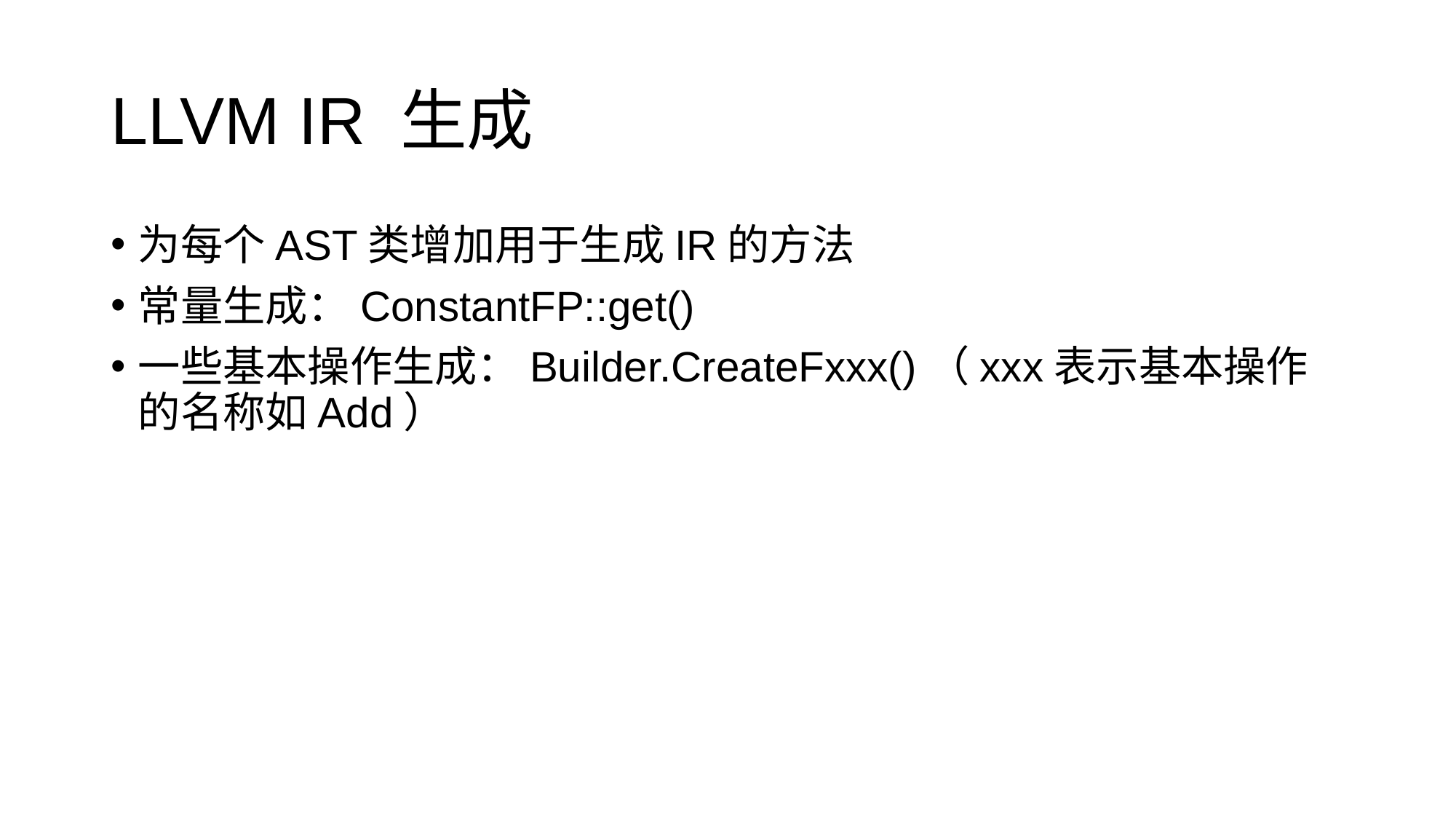

# LLVM IR 生成
为每个AST类增加用于生成IR的方法
常量生成：ConstantFP::get()
一些基本操作生成：Builder.CreateFxxx()（xxx表示基本操作的名称如Add）